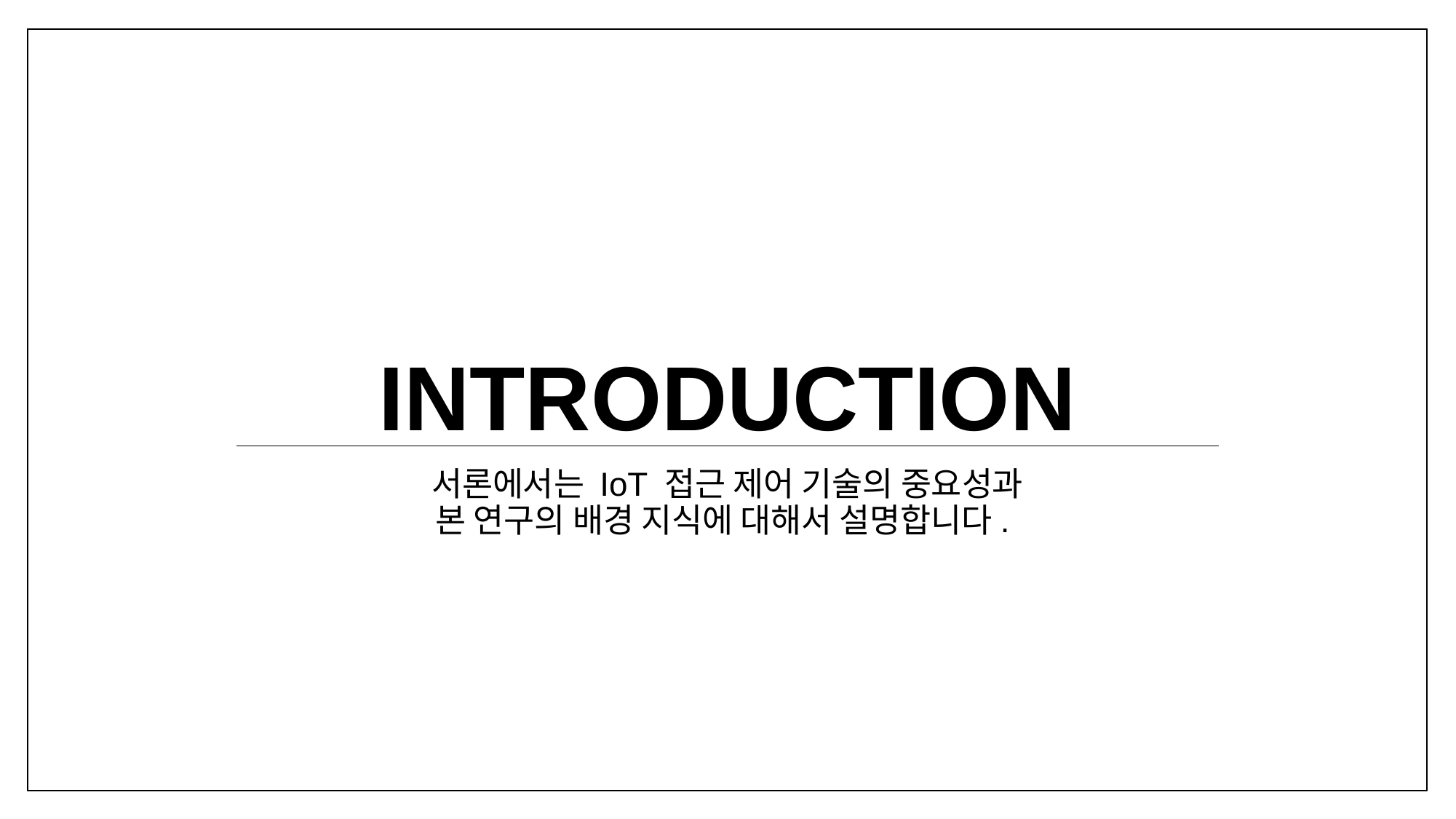

# INTRODUCTION
서론에서는 IoT 접근 제어 기술의 중요성과
본 연구의 배경 지식에 대해서 설명합니다.